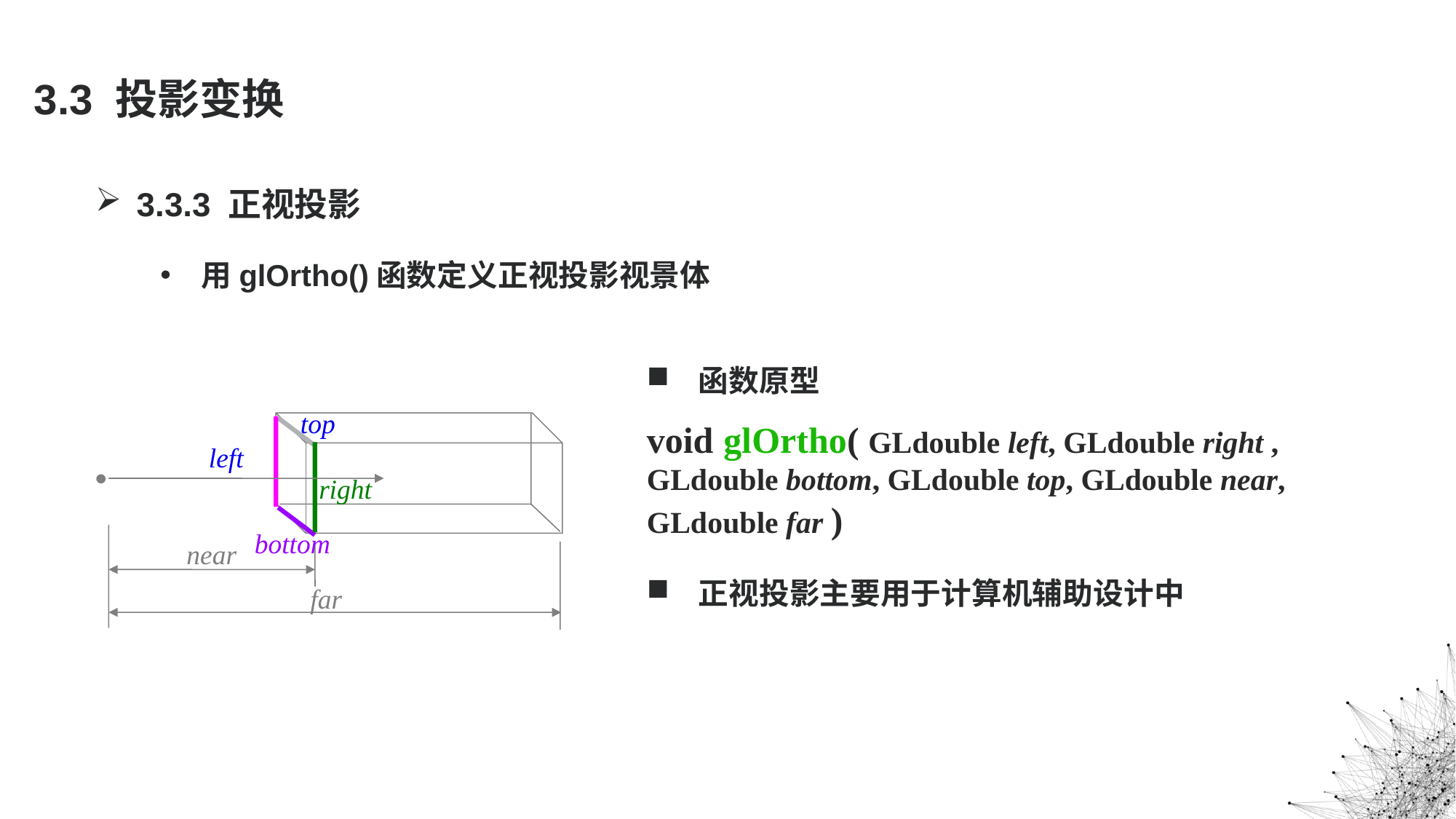

# 3.3 投影变换
3.3.3 正视投影
用glOrtho()函数定义正视投影视景体

函数原型
void glOrtho( GLdouble left, GLdouble right , GLdouble bottom, GLdouble top, GLdouble near, GLdouble far )
top

left

•
right

bottom

near

正视投影主要用于计算机辅助设计中
far